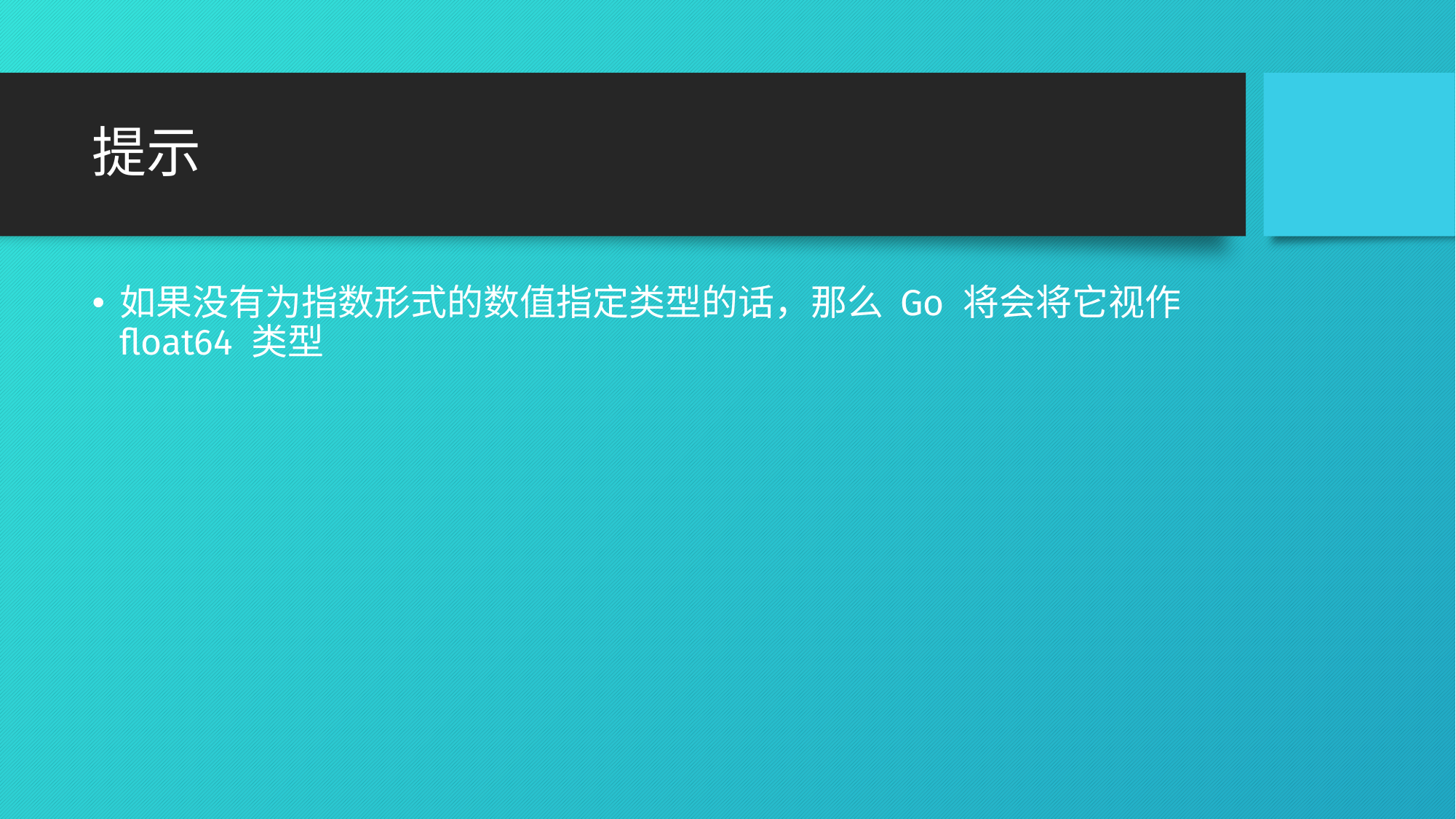

# 提示
如果没有为指数形式的数值指定类型的话，那么 Go 将会将它视作 float64 类型